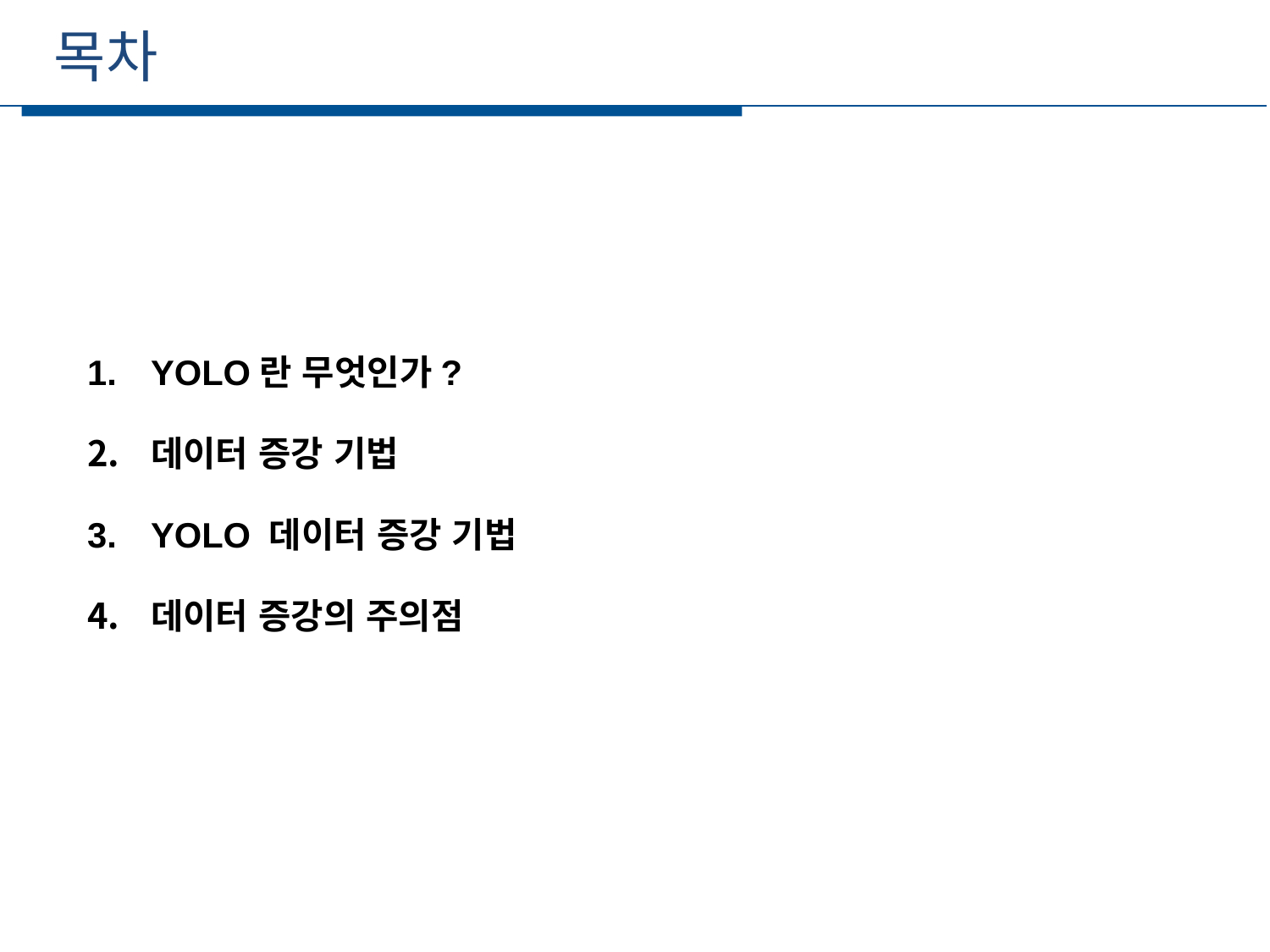

목차
세부일정

YOLO란 무엇인가?

데이터 증강 기법
YOLO 데이터 증강 기법

데이터 증강의 주의점